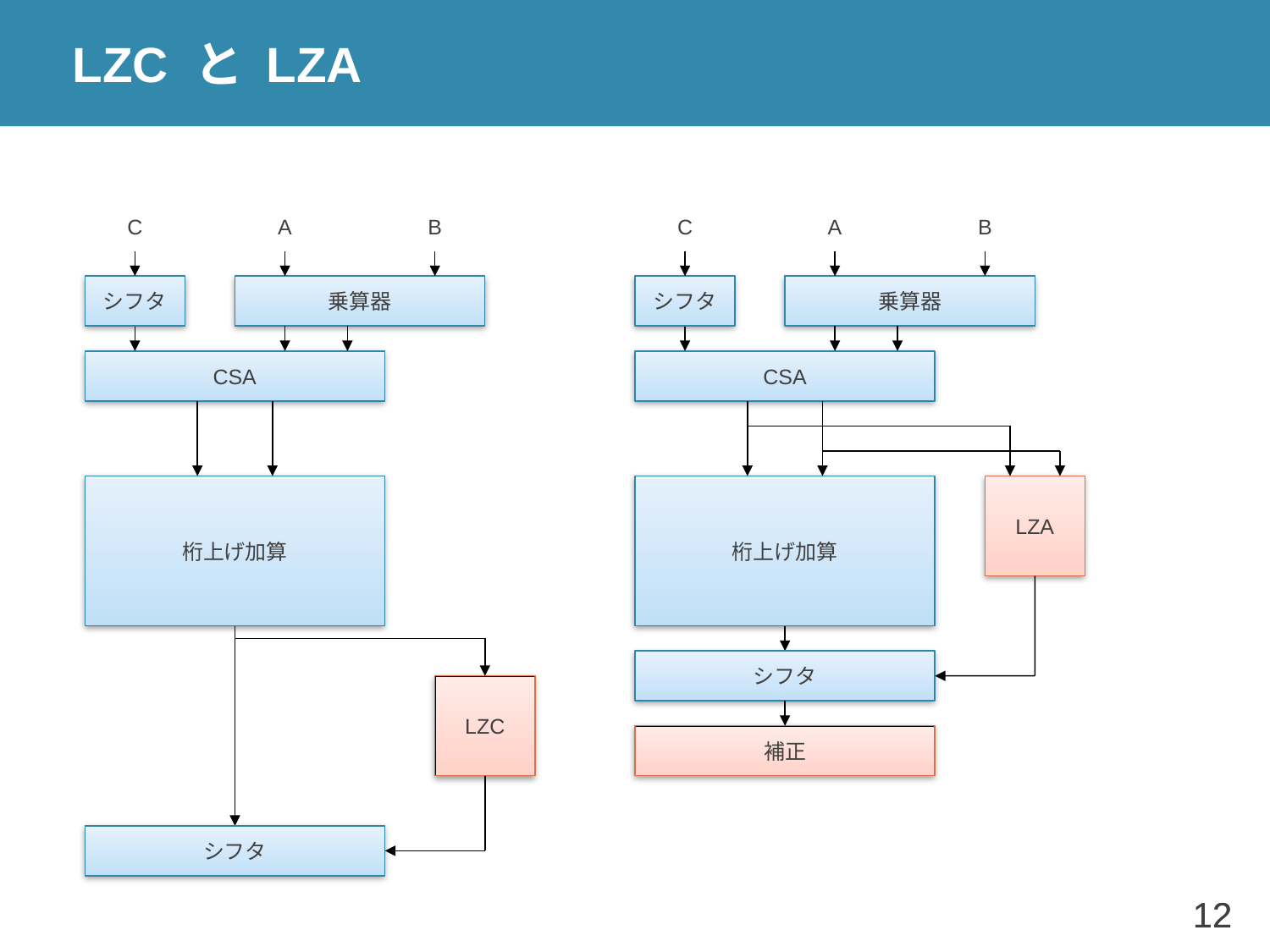

# LZC と LZA
C
A
B
C
A
B
シフタ
乗算器
シフタ
乗算器
CSA
CSA
LZA
桁上げ加算
桁上げ加算
シフタ
LZC
補正
シフタ